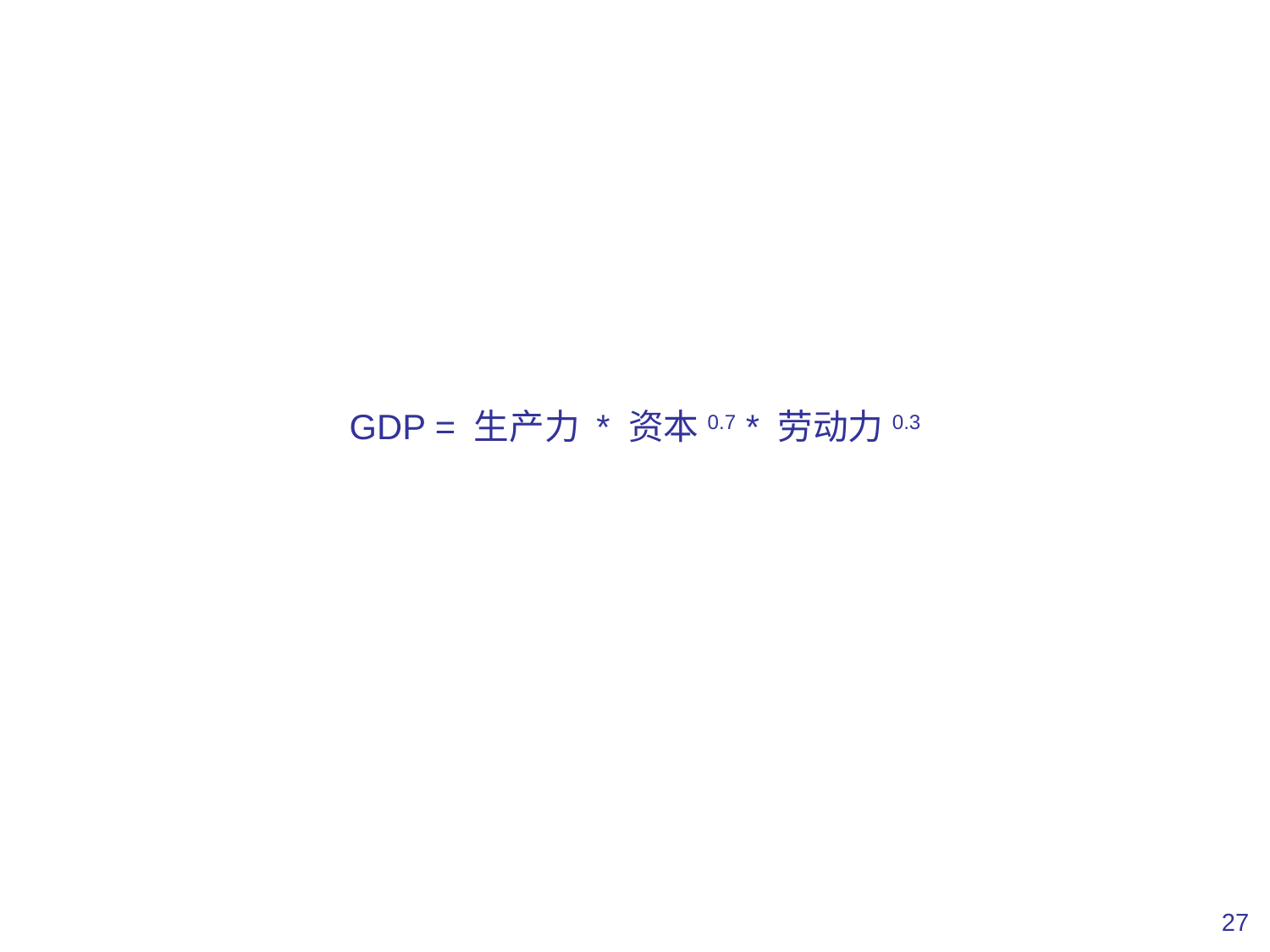

#

GDP = 生产力 * 资本0.7 * 劳动力0.3

27